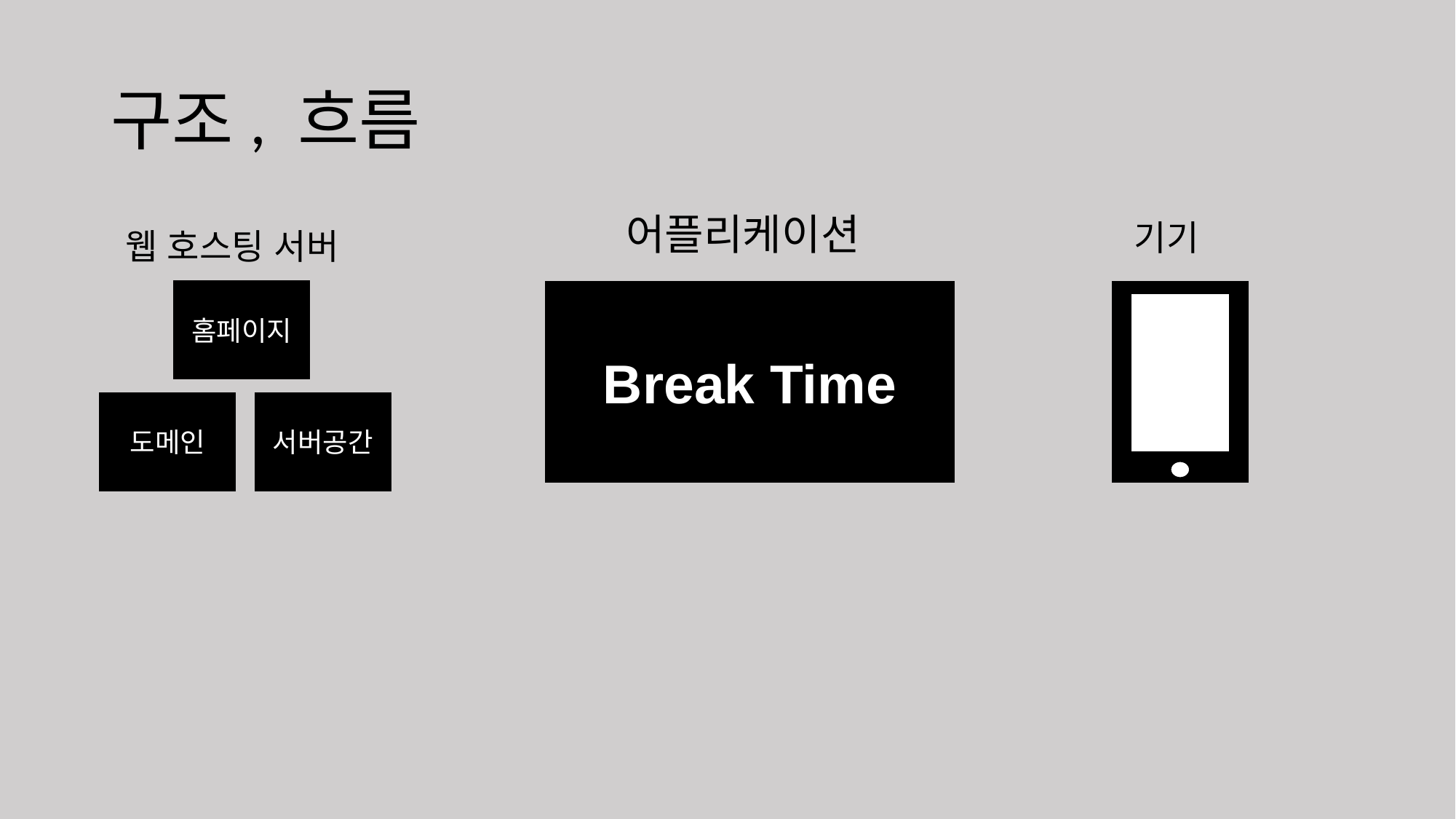

# 구조, 흐름
어플리케이션
기기
웹 호스팅 서버
홈페이지
Break Time

도메인
서버공간